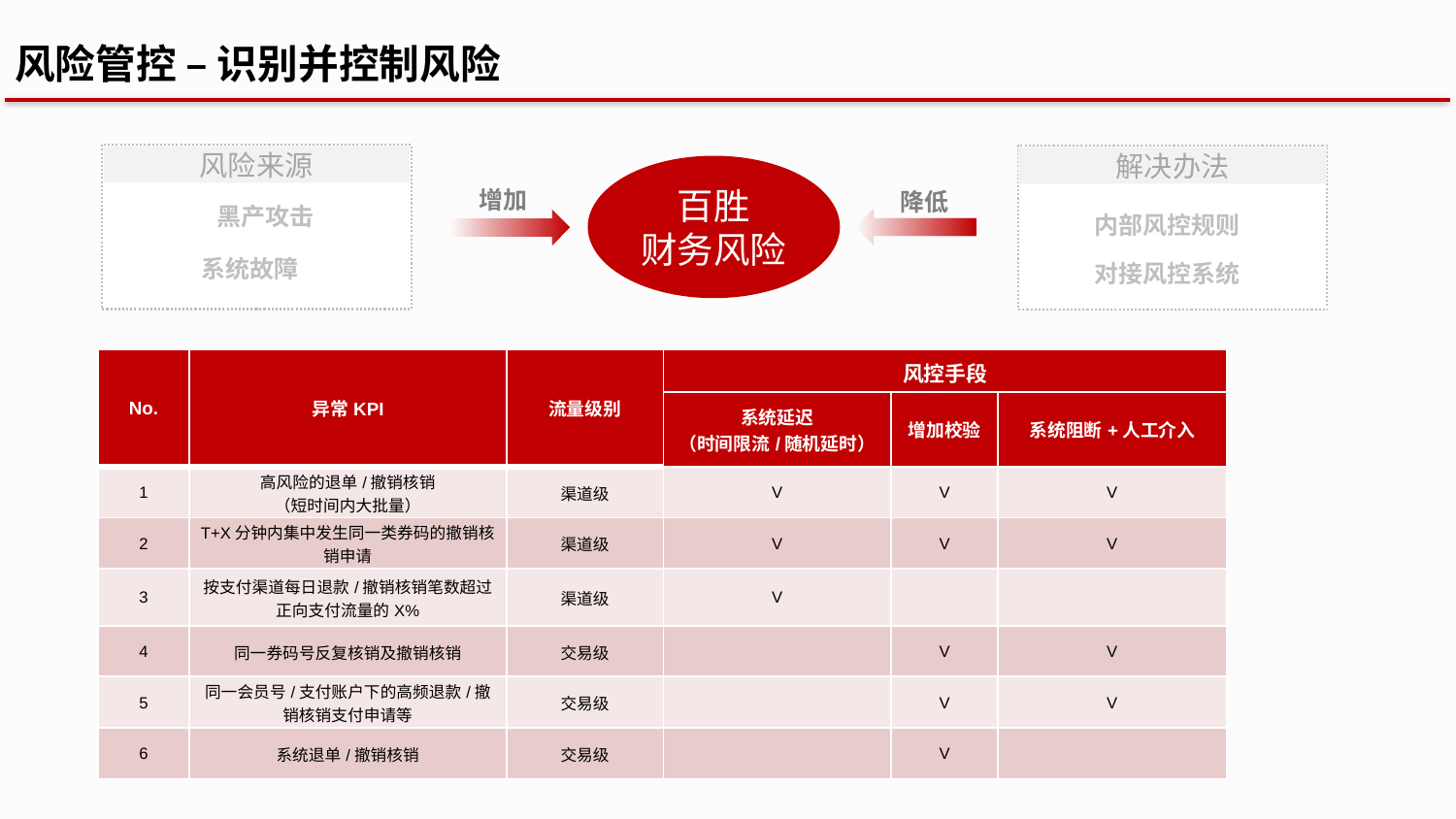

风险管控 – 识别并控制风险

风险来源
黑产攻击
系统故障

解决办法
内部风控规则
对接风控系统
百胜
财务风险
增加
降低

| No. | 异常KPI | 流量级别 | 风控手段 |  |  |
| --- | --- | --- | --- | --- | --- |
|  |  |  | 系统延迟 （时间限流/随机延时） | 增加校验 | 系统阻断+人工介入 |
| 1 | 高风险的退单/撤销核销 （短时间内大批量） | 渠道级 | V | V | V |
| 2 | T+X分钟内集中发生同一类券码的撤销核销申请 | 渠道级 | V | V | V |
| 3 | 按支付渠道每日退款/撤销核销笔数超过正向支付流量的X% | 渠道级 | V |  |  |
| 4 | 同一券码号反复核销及撤销核销 | 交易级 |  | V | V |
| 5 | 同一会员号/支付账户下的高频退款/撤销核销支付申请等 | 交易级 |  | V | V |
| 6 | 系统退单/撤销核销 | 交易级 |  | V |  |